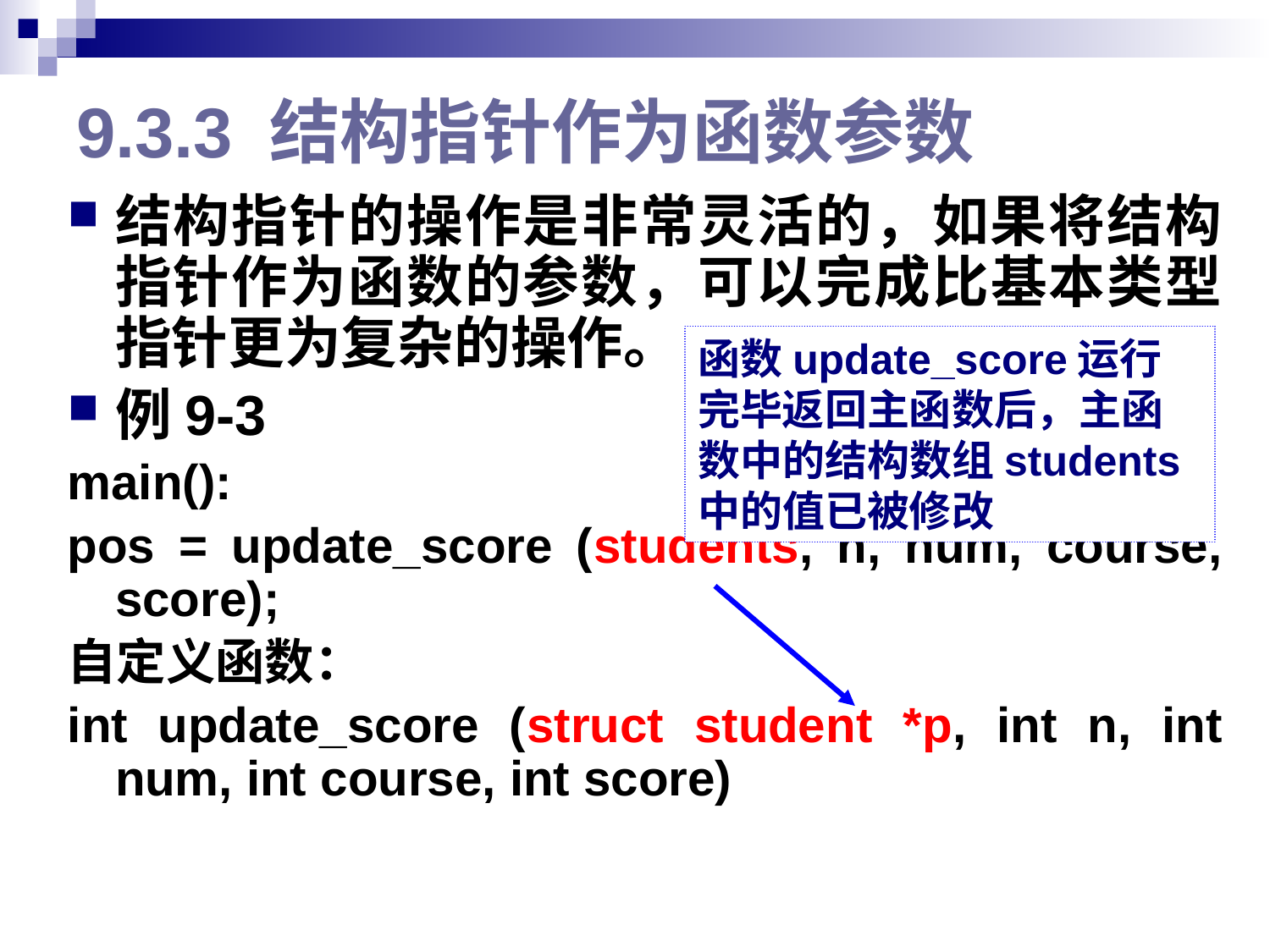

# 9.3.3 结构指针作为函数参数
结构指针的操作是非常灵活的，如果将结构指针作为函数的参数，可以完成比基本类型指针更为复杂的操作。
例9-3
main():
pos = update_score (students, n, num, course, score);
自定义函数：
int update_score (struct student *p, int n, int num, int course, int score)
函数update_score运行完毕返回主函数后，主函数中的结构数组students中的值已被修改